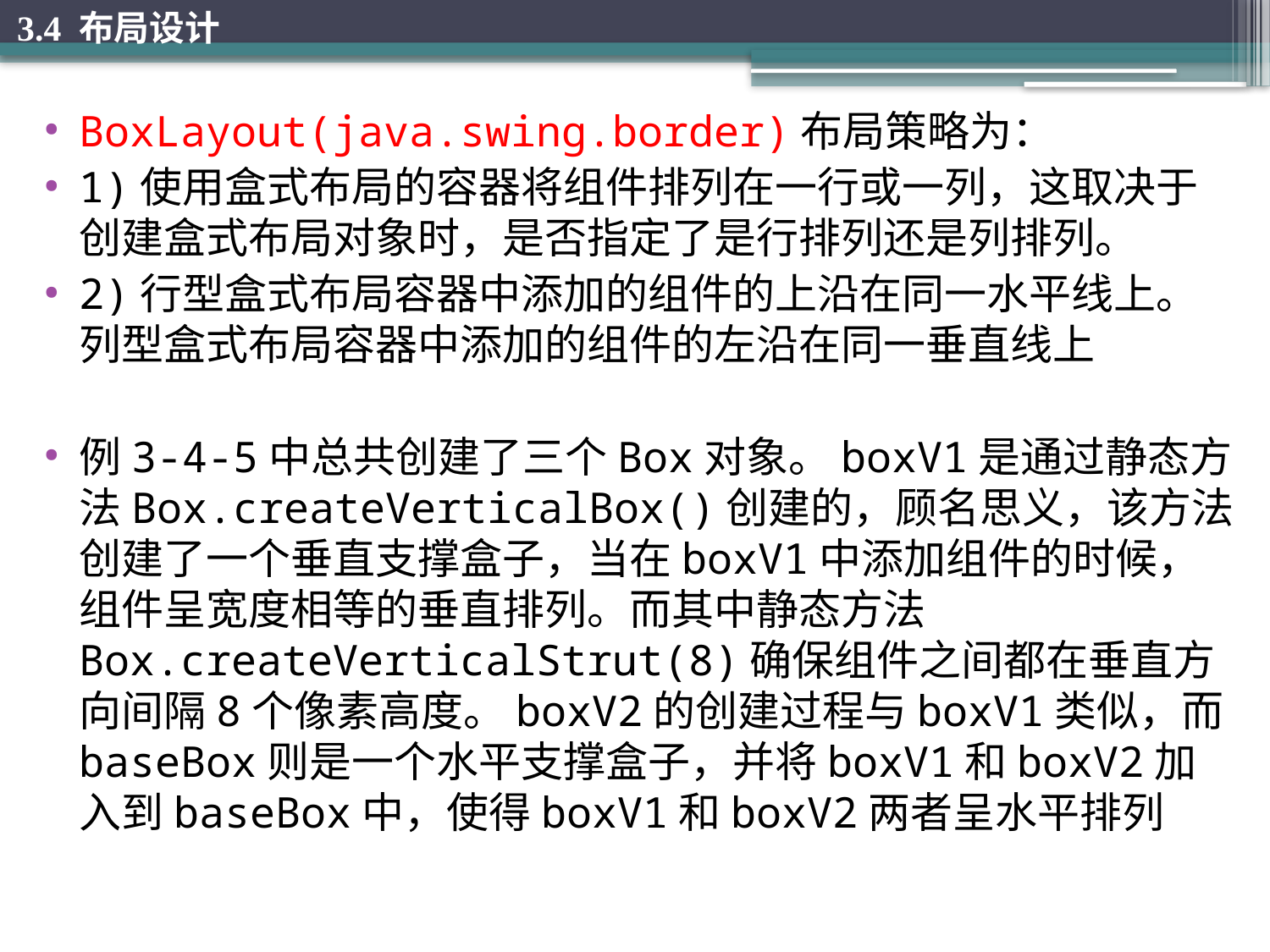

3.4 布局设计
BoxLayout(java.swing.border)布局策略为：
1)使用盒式布局的容器将组件排列在一行或一列，这取决于创建盒式布局对象时，是否指定了是行排列还是列排列。
2)行型盒式布局容器中添加的组件的上沿在同一水平线上。列型盒式布局容器中添加的组件的左沿在同一垂直线上

例3-4-5中总共创建了三个Box对象。boxV1是通过静态方法Box.createVerticalBox()创建的，顾名思义，该方法创建了一个垂直支撑盒子，当在boxV1中添加组件的时候，组件呈宽度相等的垂直排列。而其中静态方法Box.createVerticalStrut(8)确保组件之间都在垂直方向间隔8个像素高度。boxV2的创建过程与boxV1类似，而baseBox则是一个水平支撑盒子，并将boxV1和boxV2加入到baseBox中，使得boxV1和boxV2两者呈水平排列